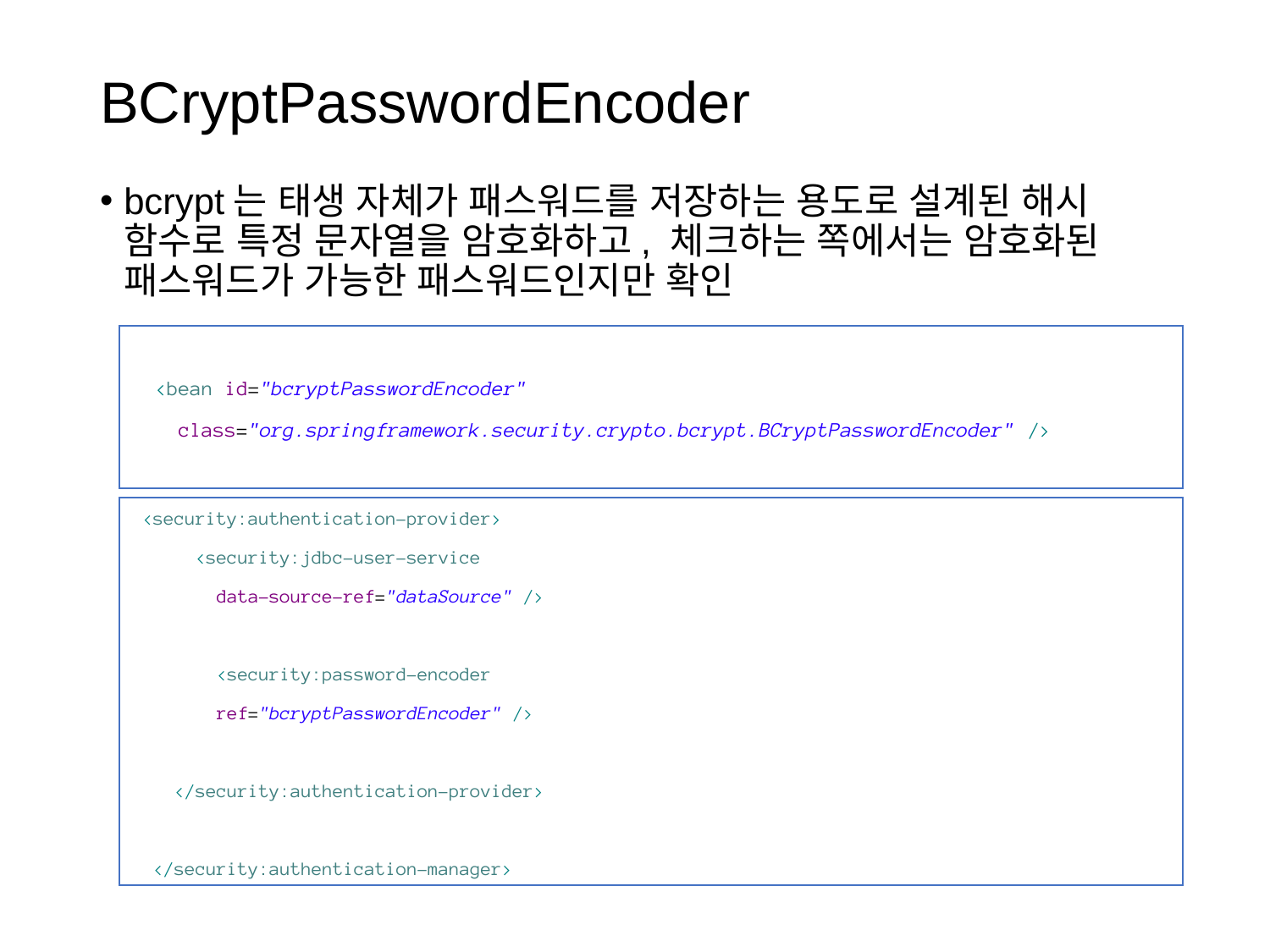

# BCryptPasswordEncoder
bcrypt는 태생 자체가 패스워드를 저장하는 용도로 설계된 해시 함수로 특정 문자열을 암호화하고, 체크하는 쪽에서는 암호화된 패스워드가 가능한 패스워드인지만 확인

  <bean id="bcryptPasswordEncoder"
    class="org.springframework.security.crypto.bcrypt.BCryptPasswordEncoder" />

 <security:authentication-provider>
      <security:jdbc-user-service
        data-source-ref="dataSource" />

        <security:password-encoder
        ref="bcryptPasswordEncoder" />

    </security:authentication-provider>

  </security:authentication-manager>